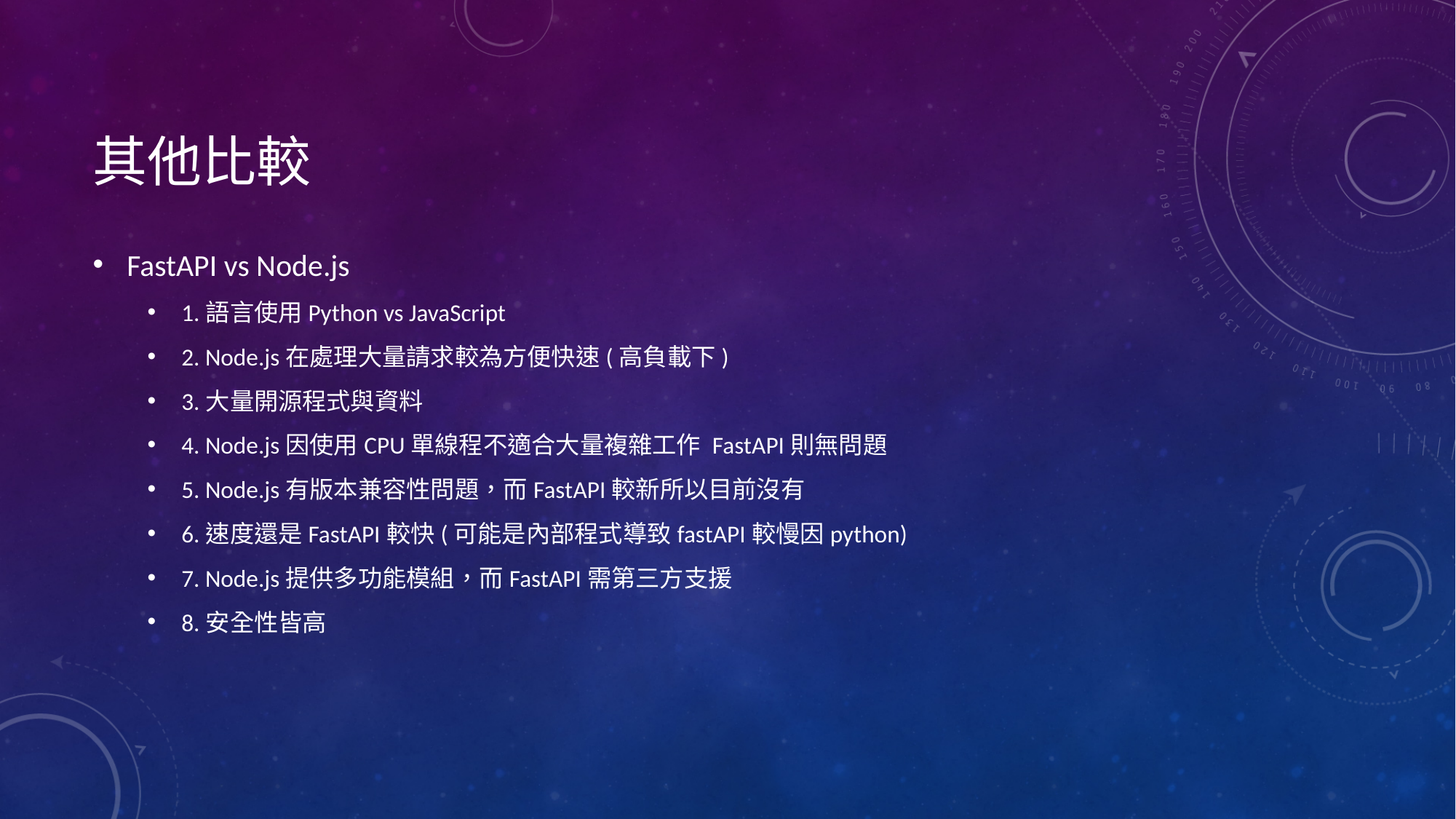

# 其他比較
FastAPI vs Node.js
1.語言使用Python vs JavaScript
2. Node.js在處理大量請求較為方便快速(高負載下)
3.大量開源程式與資料
4. Node.js因使用CPU單線程不適合大量複雜工作 FastAPI則無問題
5. Node.js有版本兼容性問題，而FastAPI較新所以目前沒有
6.速度還是FastAPI較快(可能是內部程式導致fastAPI較慢因python)
7. Node.js提供多功能模組，而FastAPI需第三方支援
8.安全性皆高